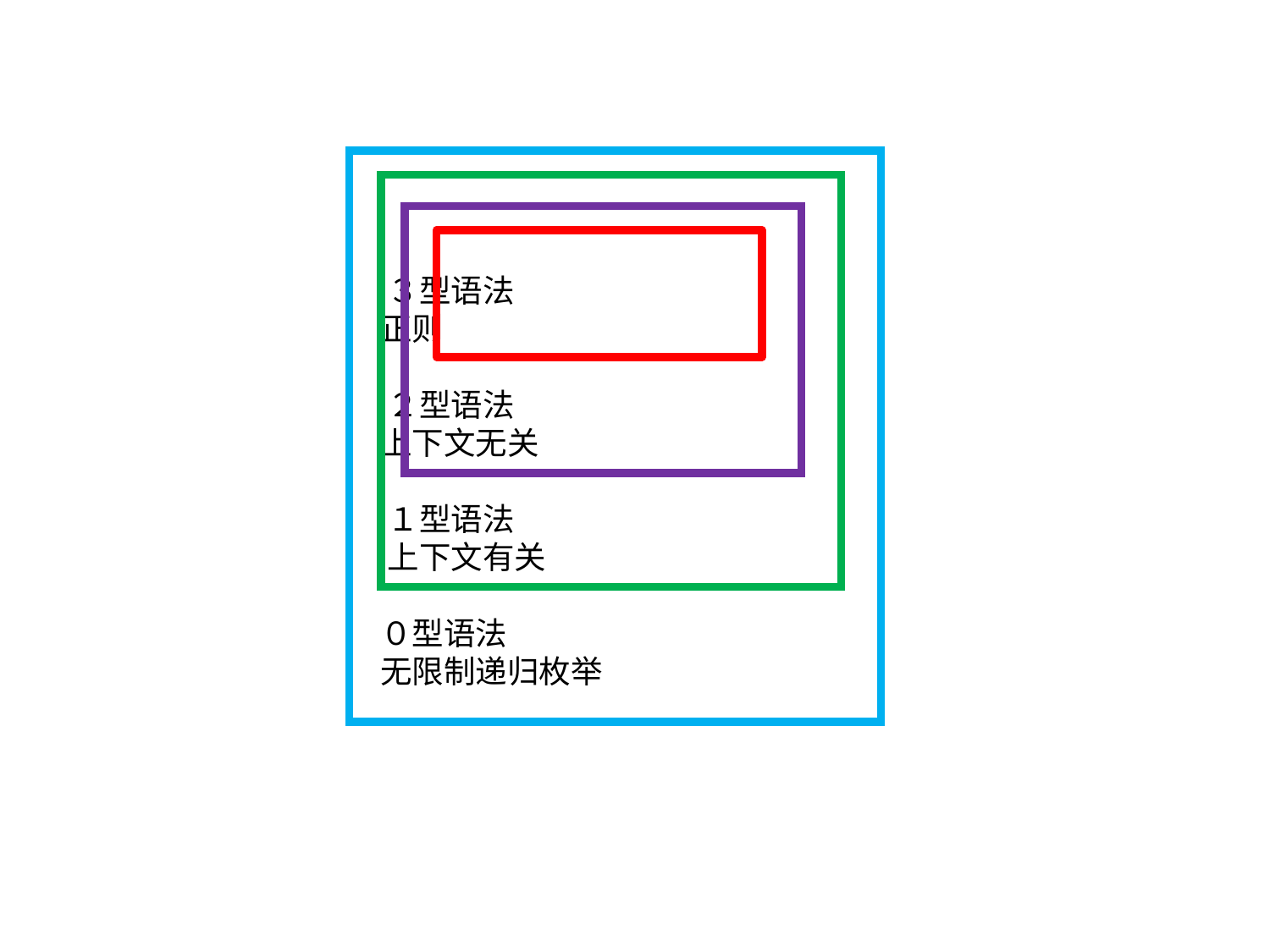

３型语法
                 正则

                  ２型语法
                 上下文无关

                  １型语法
                  上下文有关

                 ０型语法
                 无限制递归枚举